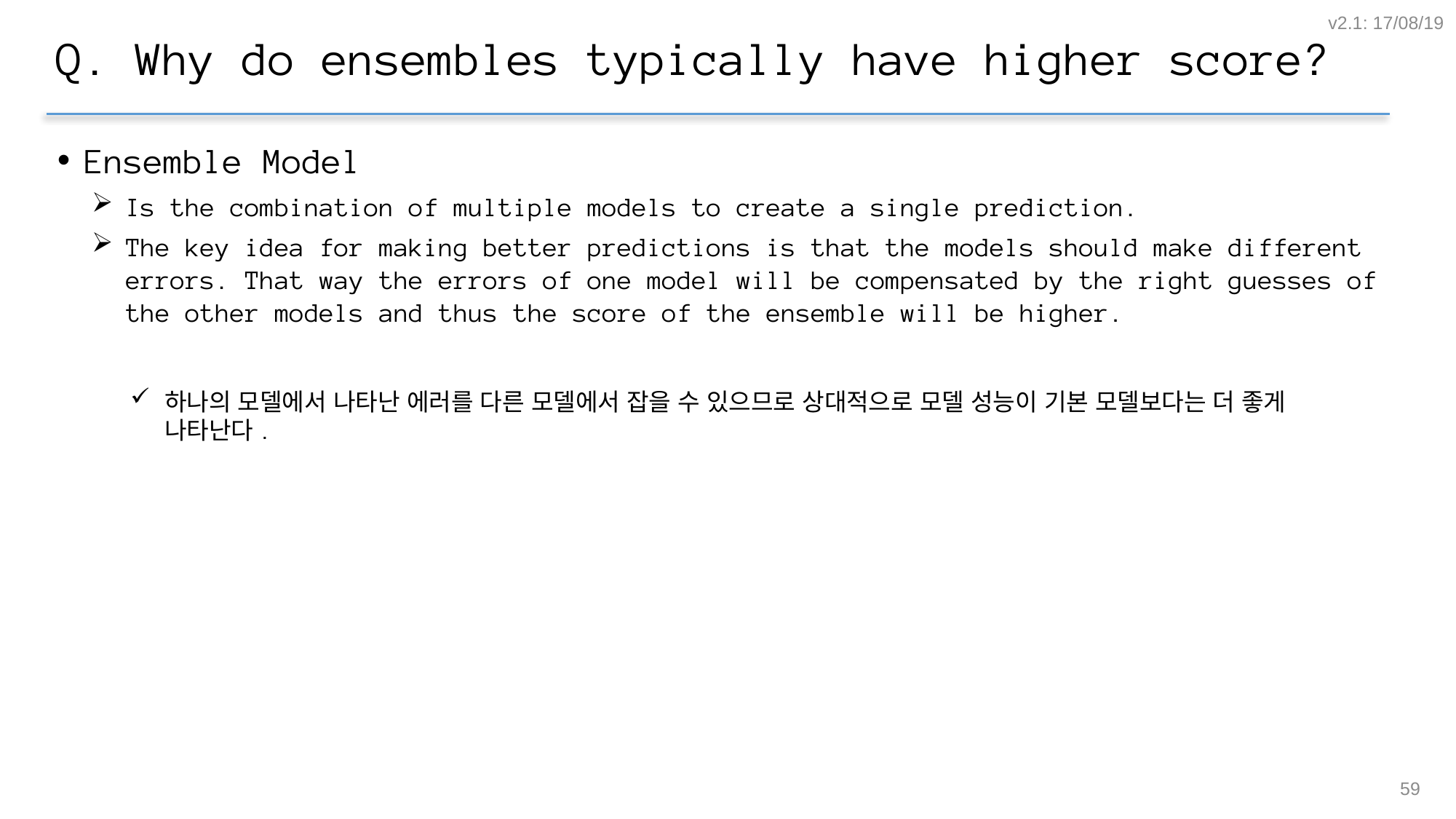

v2.1: 17/08/19
# Q. Why do ensembles typically have higher score?
Ensemble Model
Is the combination of multiple models to create a single prediction.
The key idea for making better predictions is that the models should make different errors. That way the errors of one model will be compensated by the right guesses of the other models and thus the score of the ensemble will be higher.

하나의 모델에서 나타난 에러를 다른 모델에서 잡을 수 있으므로 상대적으로 모델 성능이 기본 모델보다는 더 좋게 나타난다.
59